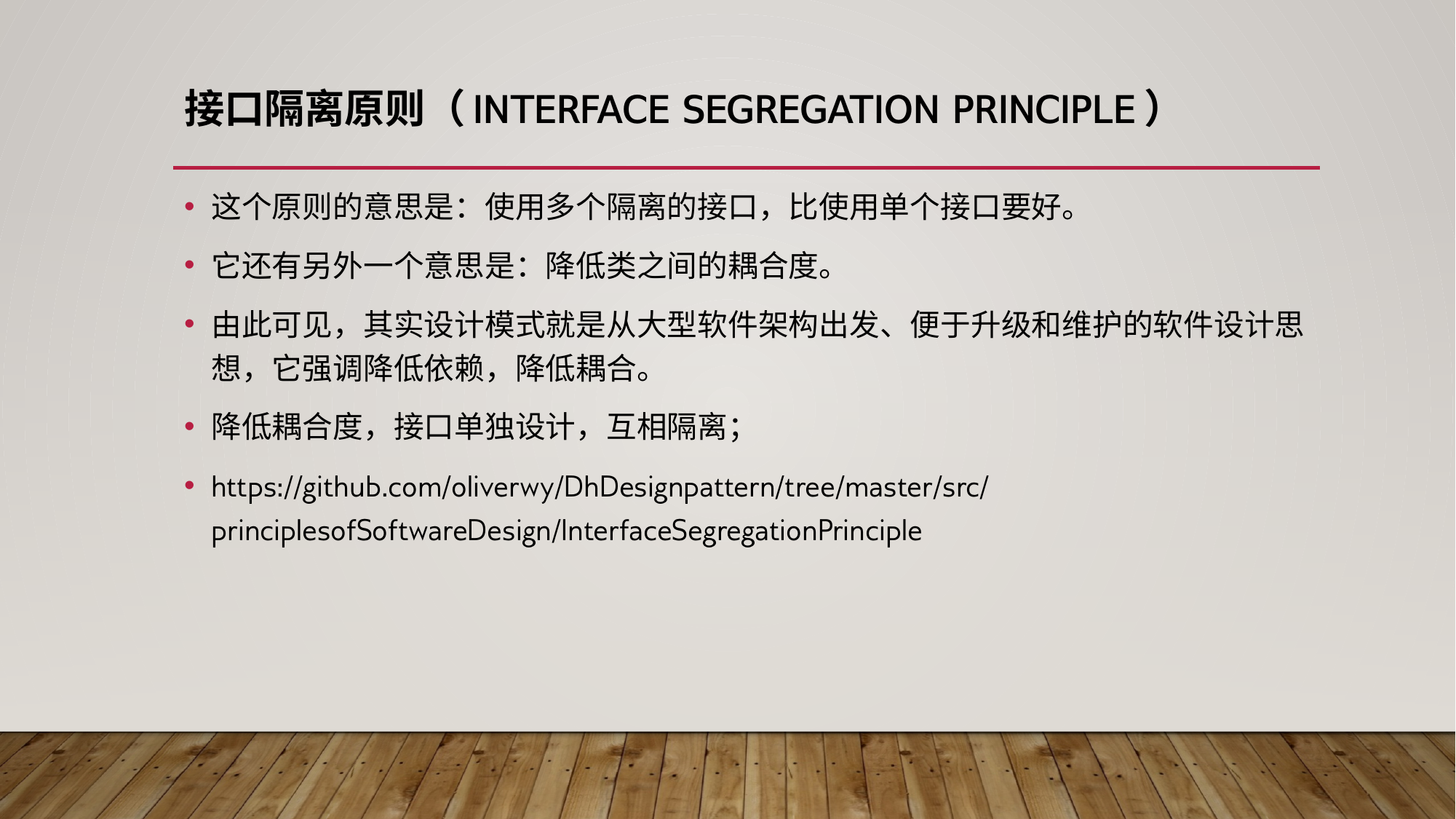

# 接口隔离原则（Interface Segregation Principle）
这个原则的意思是：使用多个隔离的接口，比使用单个接口要好。
它还有另外一个意思是：降低类之间的耦合度。
由此可见，其实设计模式就是从大型软件架构出发、便于升级和维护的软件设计思想，它强调降低依赖，降低耦合。
降低耦合度，接口单独设计，互相隔离；
https://github.com/oliverwy/DhDesignpattern/tree/master/src/principlesofSoftwareDesign/InterfaceSegregationPrinciple